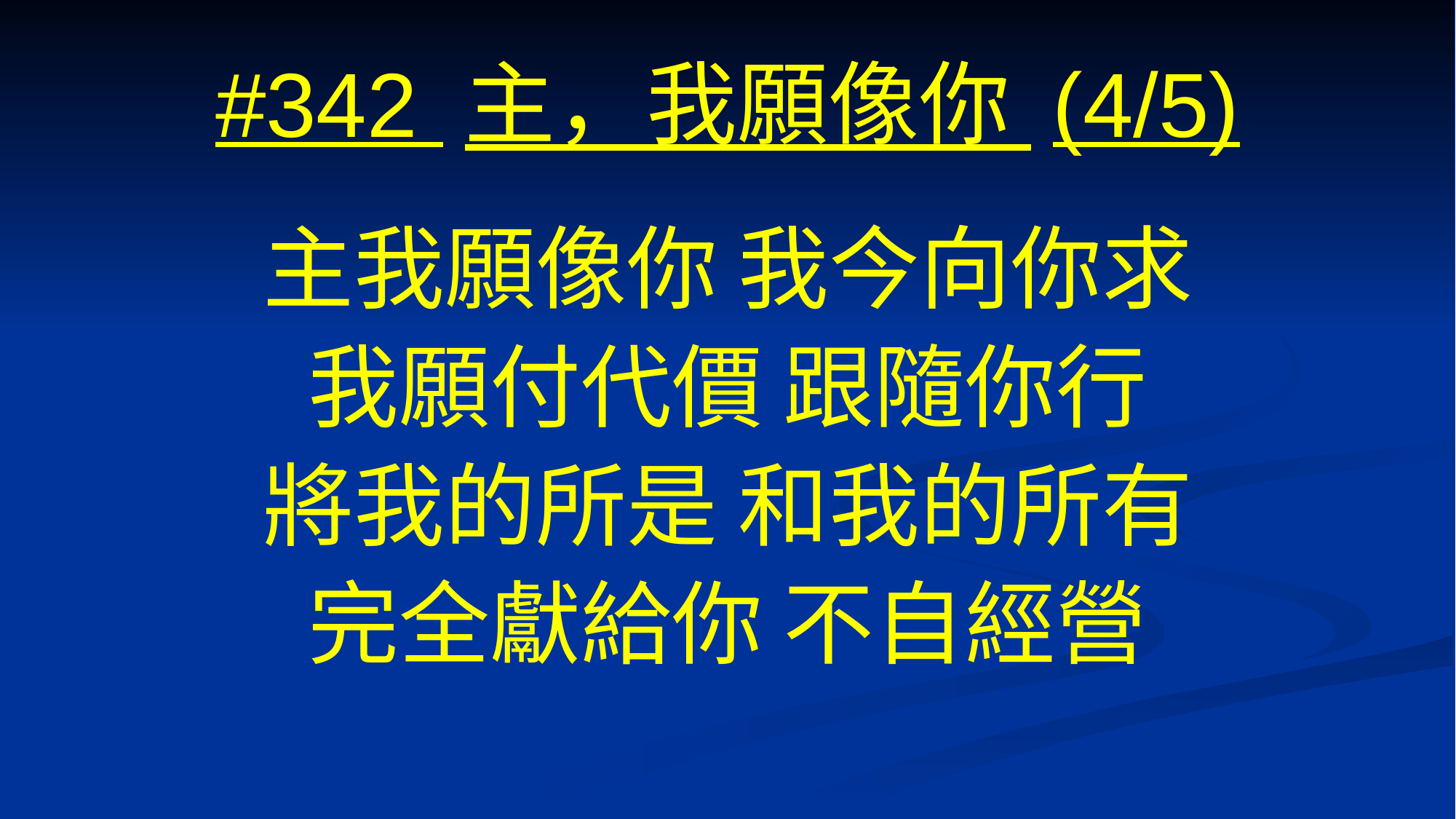

# #342 主，我願像你 (4/5)
主我願像你 我今向你求
我願付代價 跟隨你行
將我的所是 和我的所有
完全獻給你 不自經營